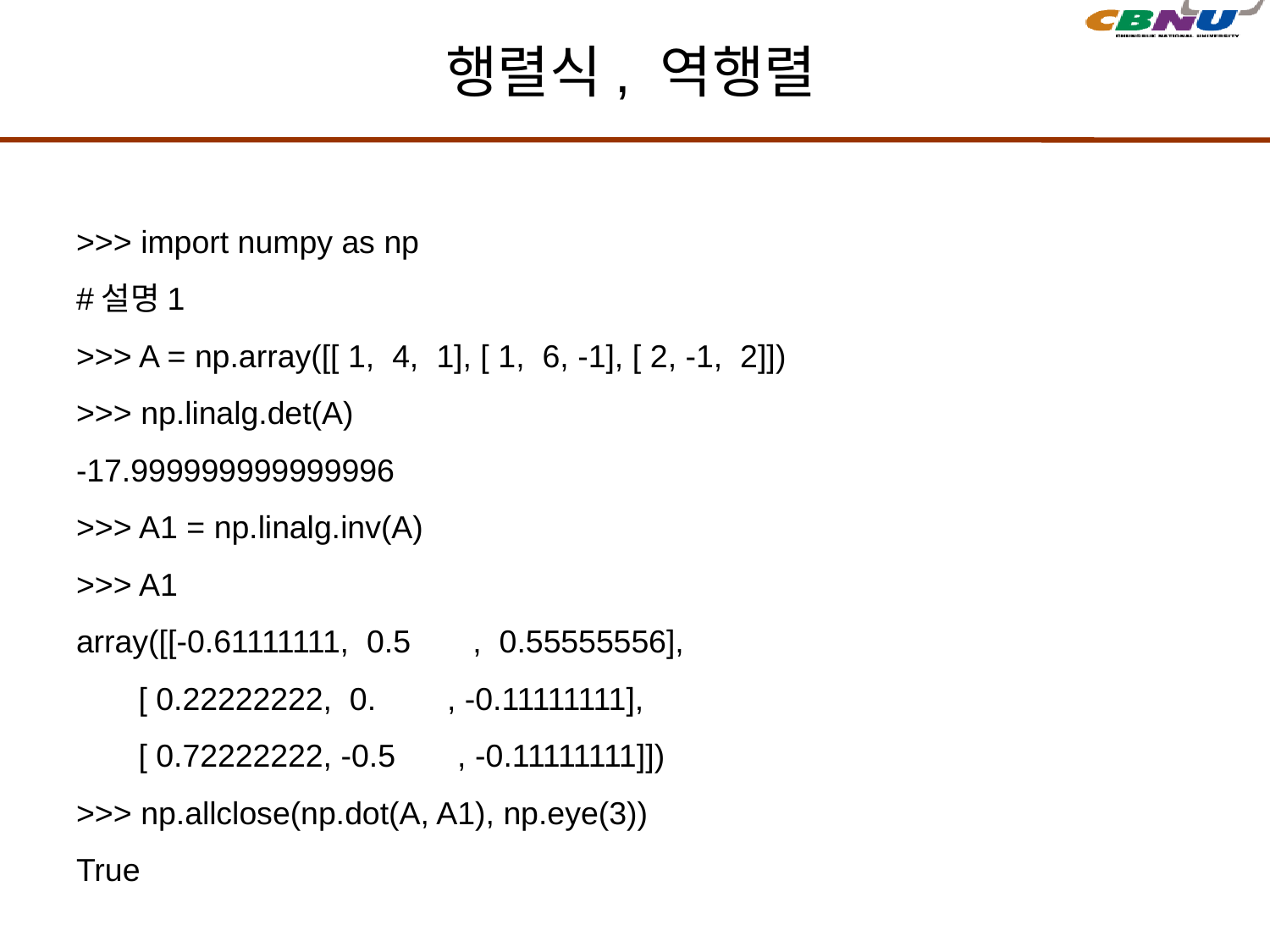

# 행렬식, 역행렬
>>> import numpy as np
#설명1
>>> A = np.array([[ 1,  4,  1], [ 1,  6, -1], [ 2, -1,  2]])
>>> np.linalg.det(A)
-17.999999999999996
>>> A1 = np.linalg.inv(A)
>>> A1
array([[-0.61111111,  0.5       ,  0.55555556],
       [ 0.22222222,  0.        , -0.11111111],
       [ 0.72222222, -0.5       , -0.11111111]])
>>> np.allclose(np.dot(A, A1), np.eye(3))
True